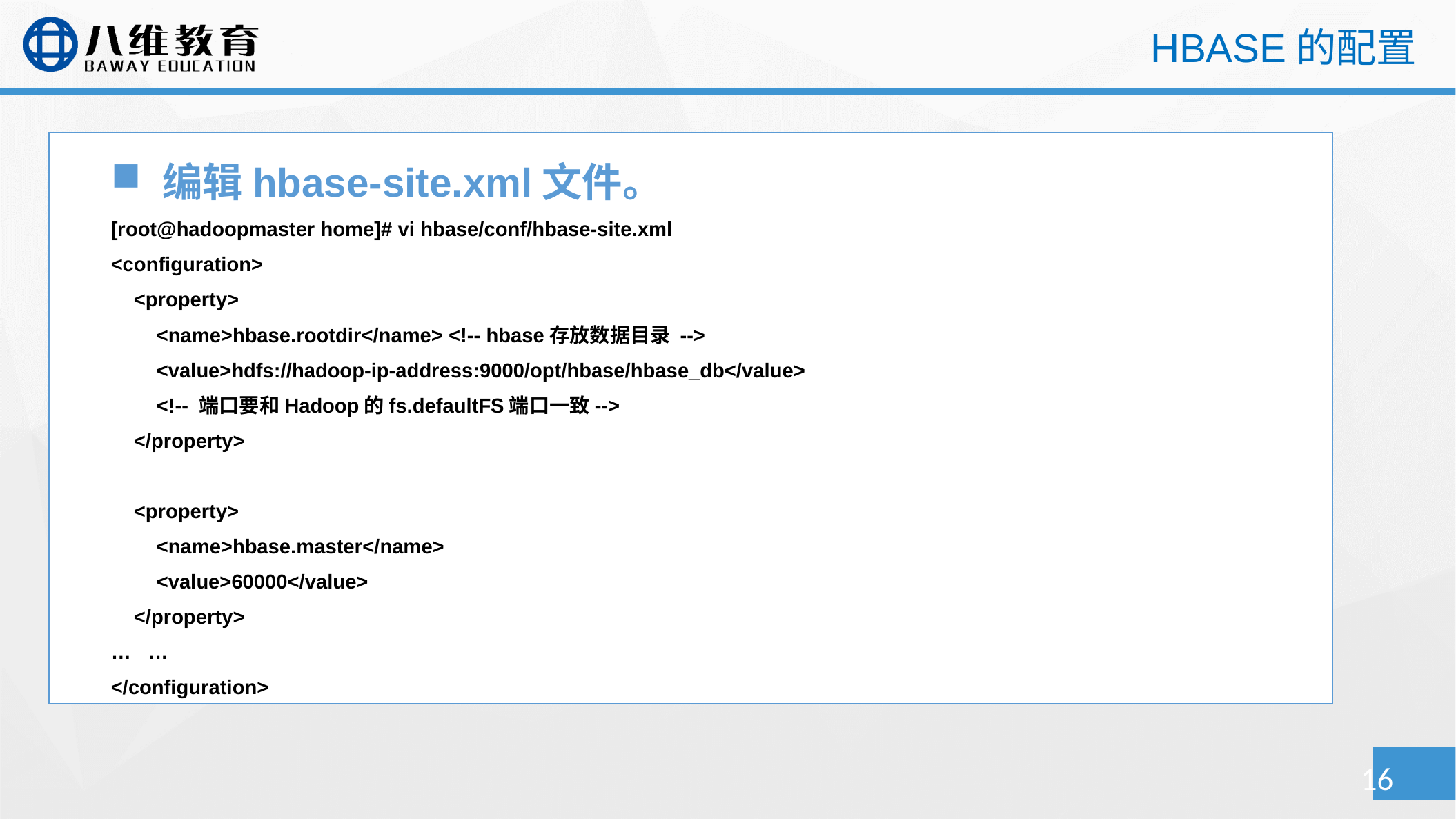

HBASE的配置
编辑hbase-site.xml文件。
[root@hadoopmaster home]# vi hbase/conf/hbase-site.xml
<configuration>
    <property>
        <name>hbase.rootdir</name> <!-- hbase存放数据目录 -->
        <value>hdfs://hadoop-ip-address:9000/opt/hbase/hbase_db</value>
        <!-- 端口要和Hadoop的fs.defaultFS端口一致-->
    </property>

    <property>
        <name>hbase.master</name>
        <value>60000</value>
    </property>
…   …
</configuration>